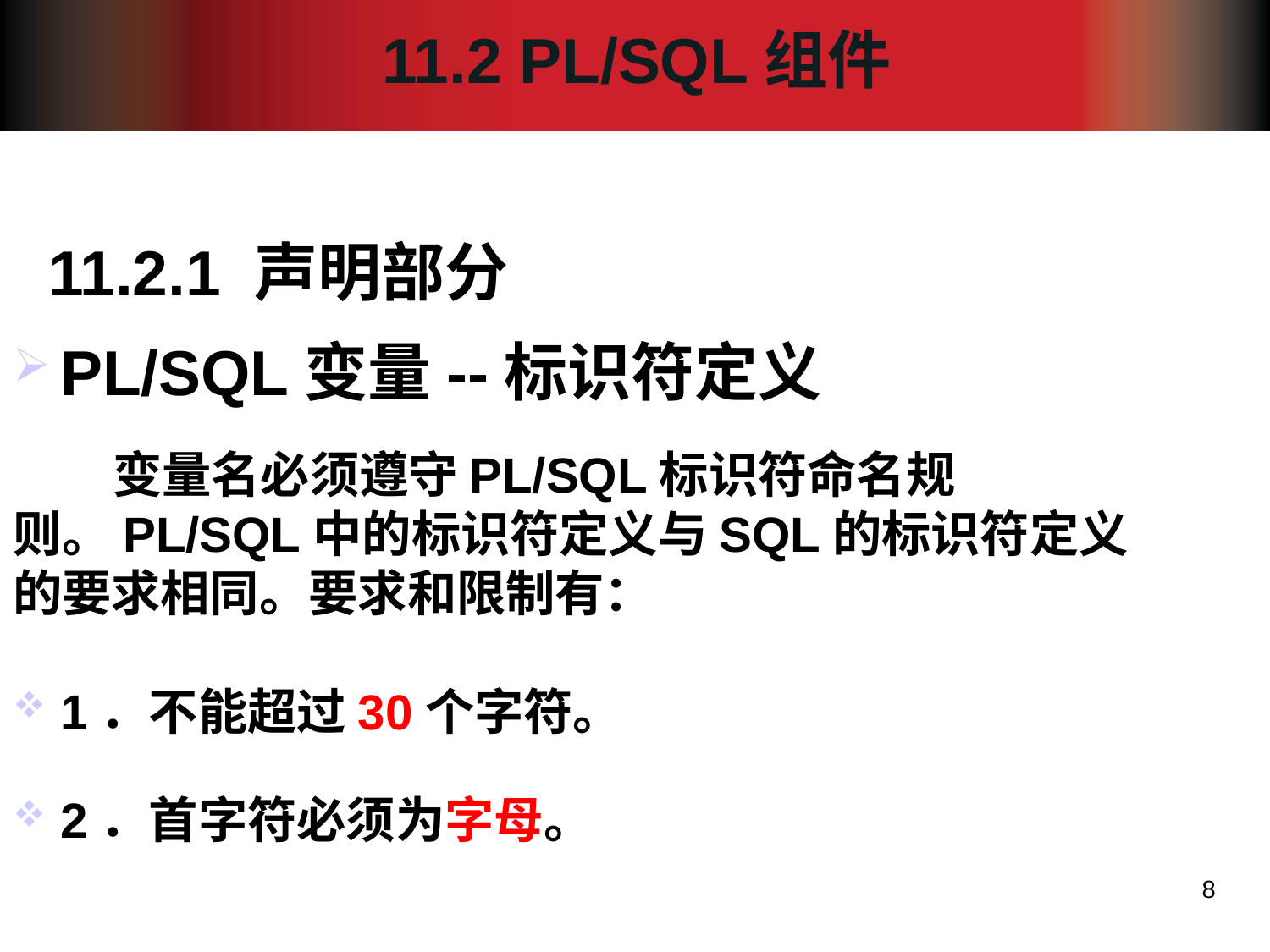

# 11.2 PL/SQL组件
11.2.1 声明部分
PL/SQL变量--标识符定义

变量名必须遵守PL/SQL标识符命名规则。PL/SQL中的标识符定义与SQL的标识符定义的要求相同。要求和限制有：

1．不能超过30个字符。

2．首字符必须为字母。
8